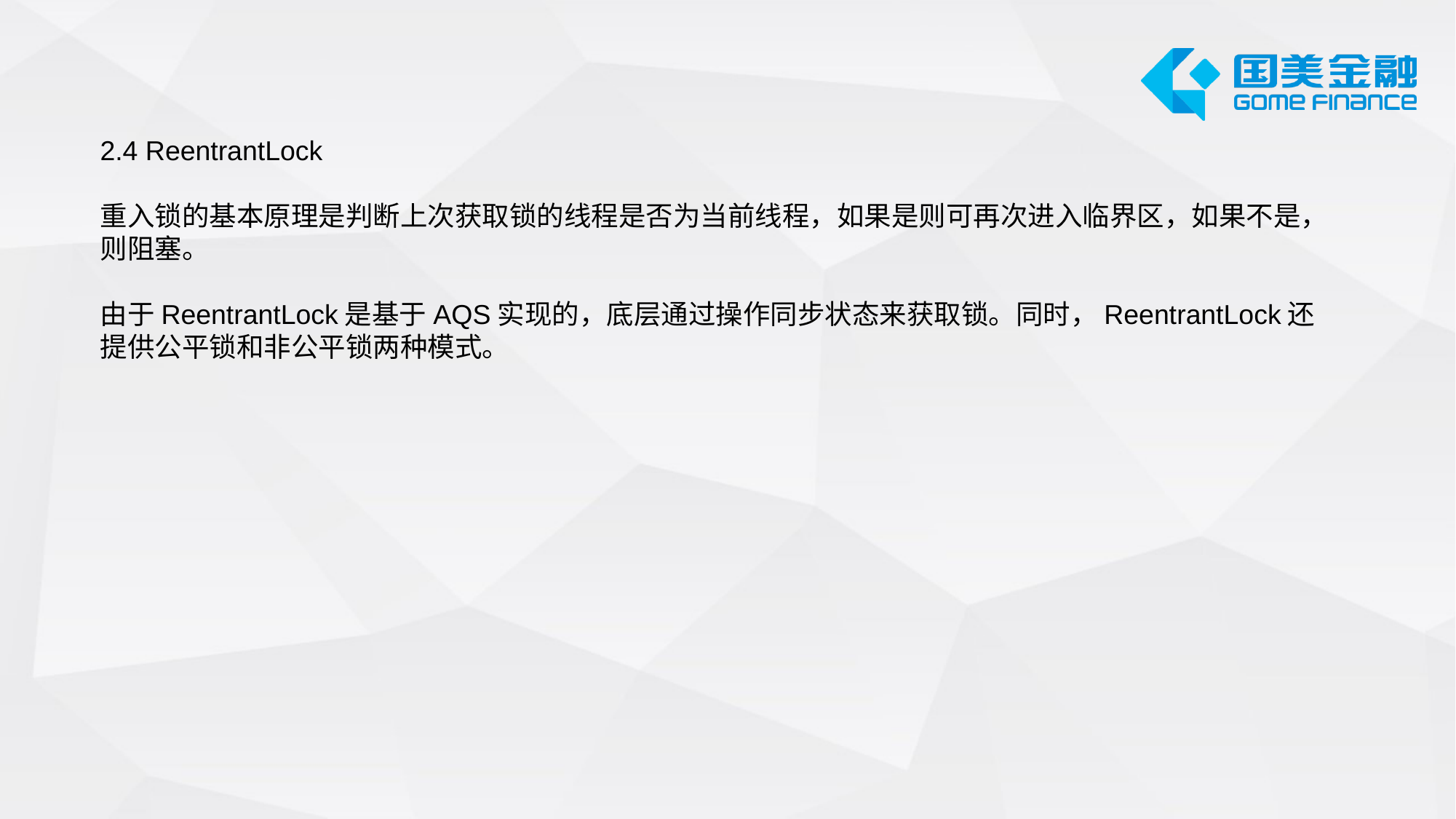

2.4 ReentrantLock

重入锁的基本原理是判断上次获取锁的线程是否为当前线程，如果是则可再次进入临界区，如果不是，则阻塞。

由于ReentrantLock是基于AQS实现的，底层通过操作同步状态来获取锁。同时，ReentrantLock还提供公平锁和非公平锁两种模式。